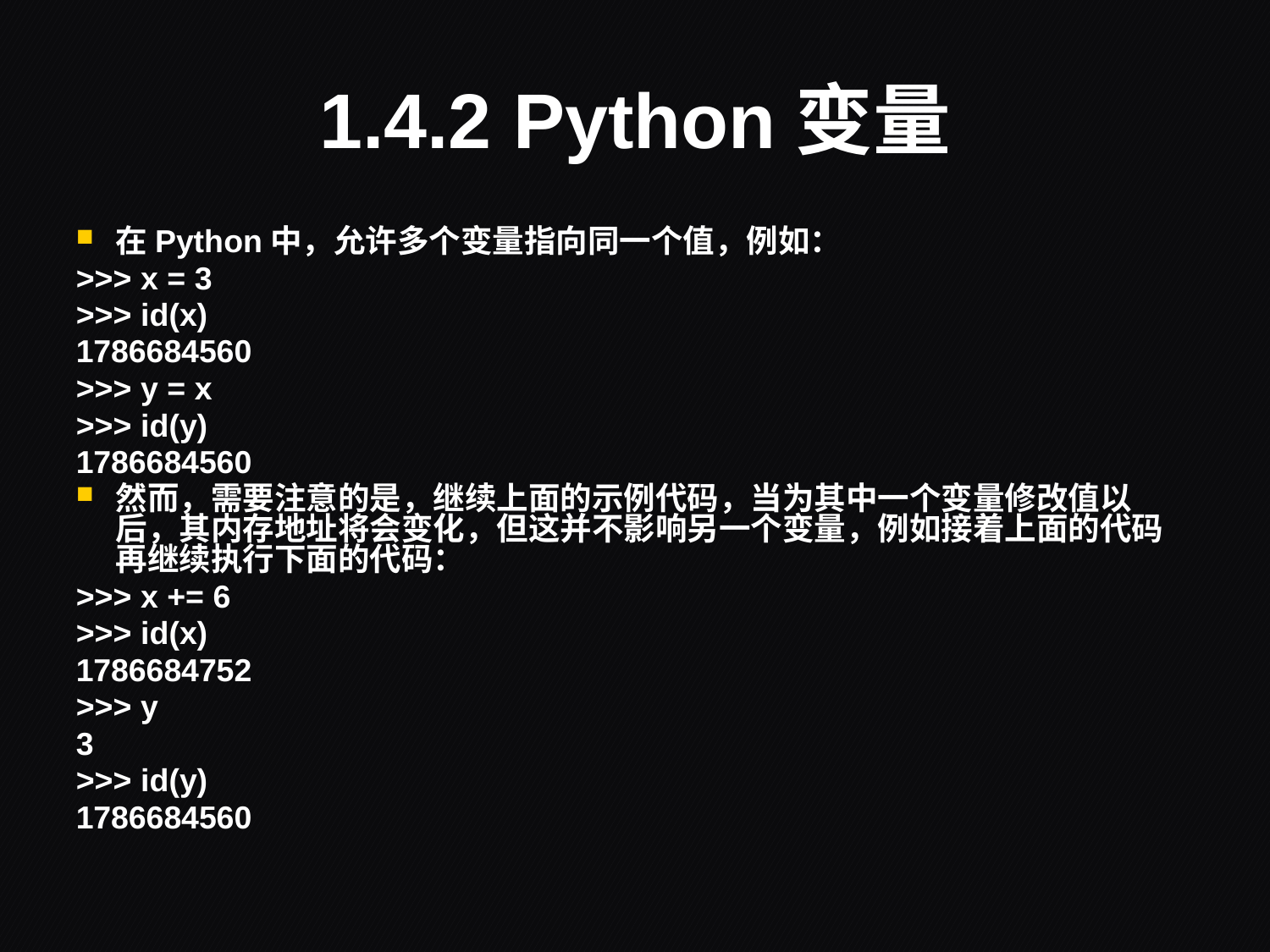

# 1.4.2 Python变量
在Python中，允许多个变量指向同一个值，例如：
>>> x = 3
>>> id(x)
1786684560
>>> y = x
>>> id(y)
1786684560
然而，需要注意的是，继续上面的示例代码，当为其中一个变量修改值以后，其内存地址将会变化，但这并不影响另一个变量，例如接着上面的代码再继续执行下面的代码：
>>> x += 6
>>> id(x)
1786684752
>>> y
3
>>> id(y)
1786684560